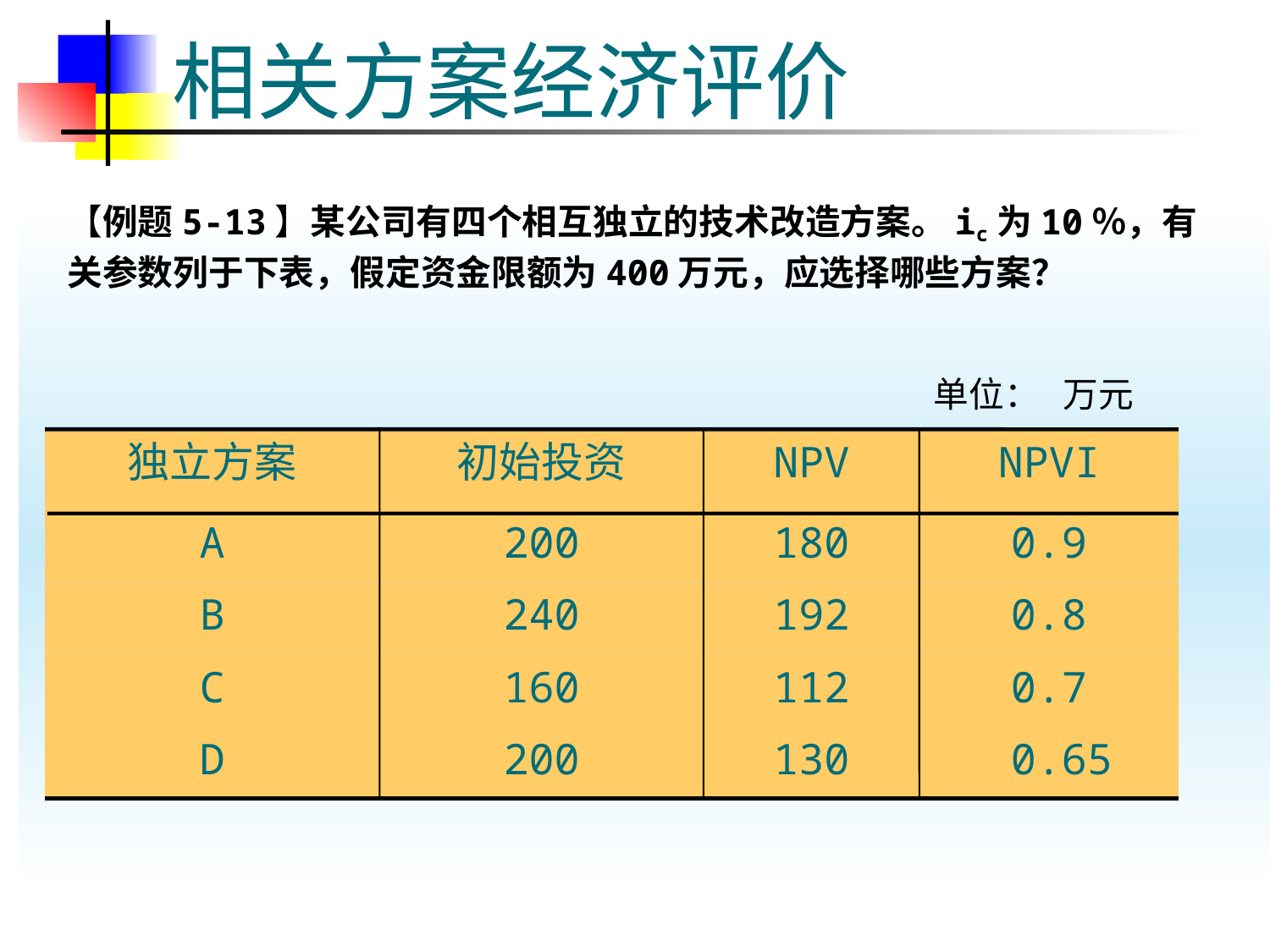

# 相关方案经济评价
【例题5-13】某公司有四个相互独立的技术改造方案。ic为10％，有关参数列于下表，假定资金限额为400万元，应选择哪些方案？

单位：   万元
独立方案

初始投资

NPV

NPVI

A

200
180
0.9

B

240
192
0.8

C

160
112
0.7

D

200
130
 0.65

56